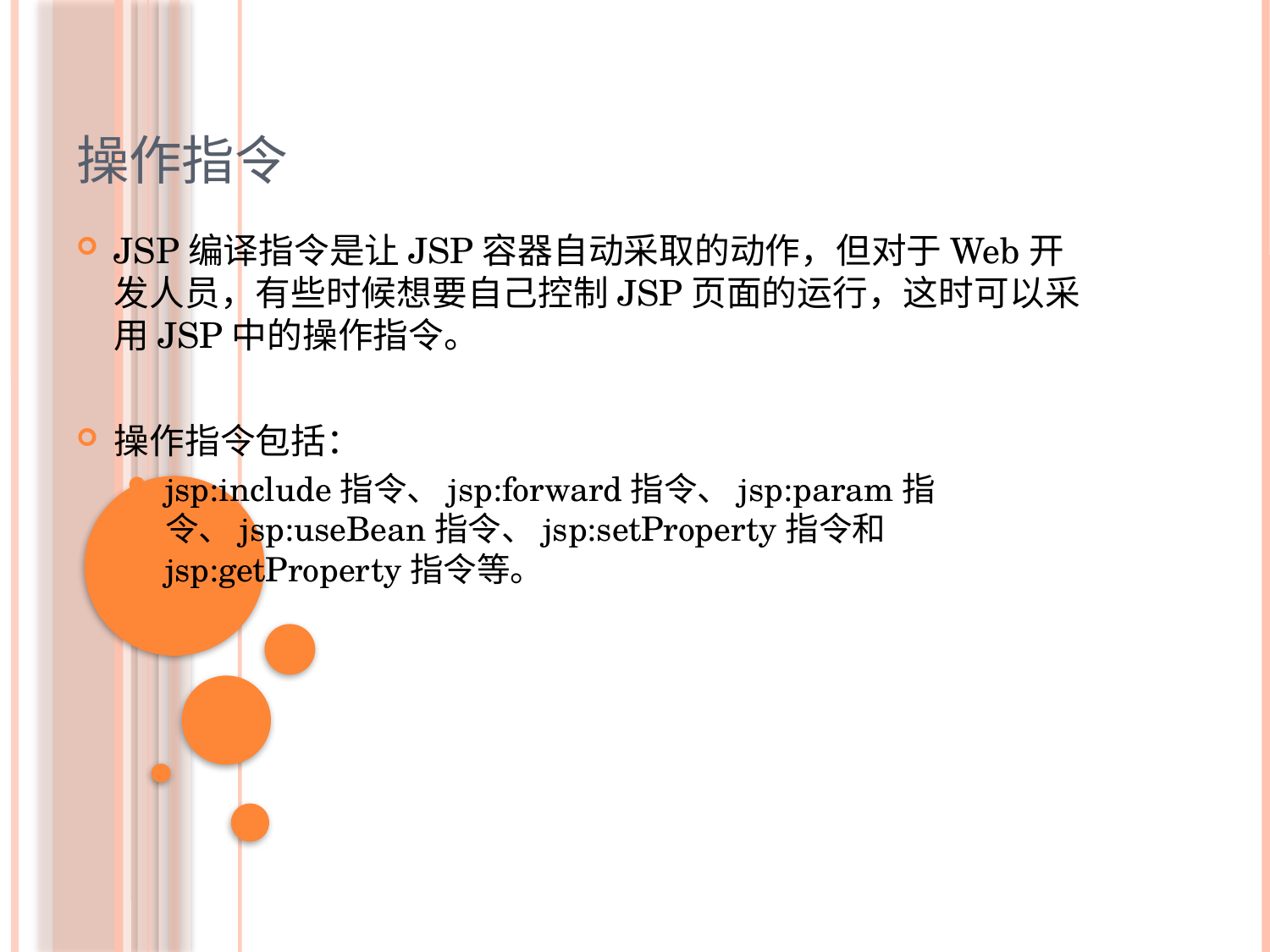

操作指令
JSP编译指令是让JSP容器自动采取的动作，但对于Web开发人员，有些时候想要自己控制JSP页面的运行，这时可以采用JSP中的操作指令。

操作指令包括：
jsp:include指令、jsp:forward指令、jsp:param指令、jsp:useBean指令、jsp:setProperty指令和jsp:getProperty指令等。